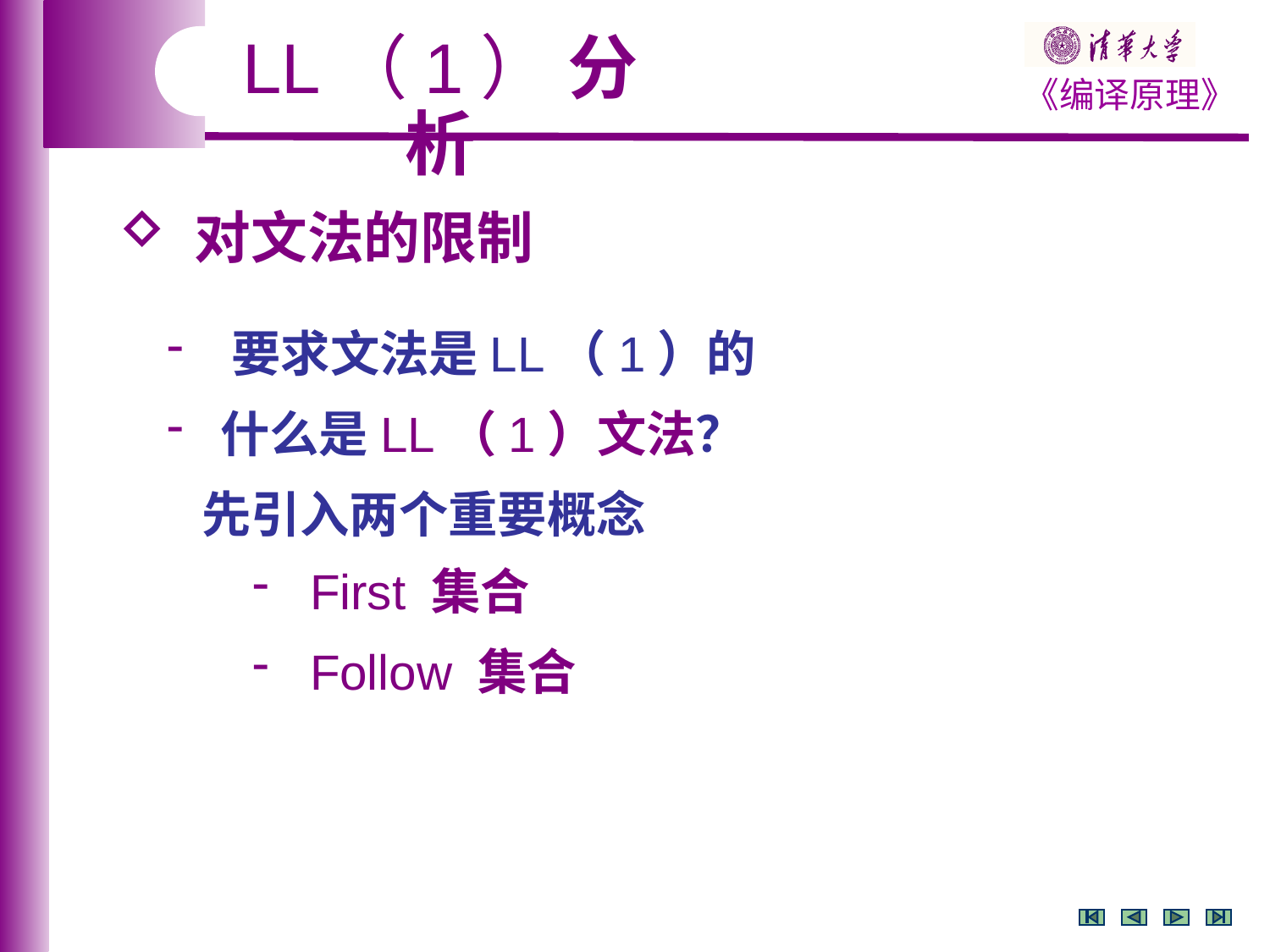

LL（1） 分析
 对文法的限制
  要求文法是LL（1）的

 什么是LL（1）文法？

  先引入两个重要概念
  First 集合

  Follow 集合